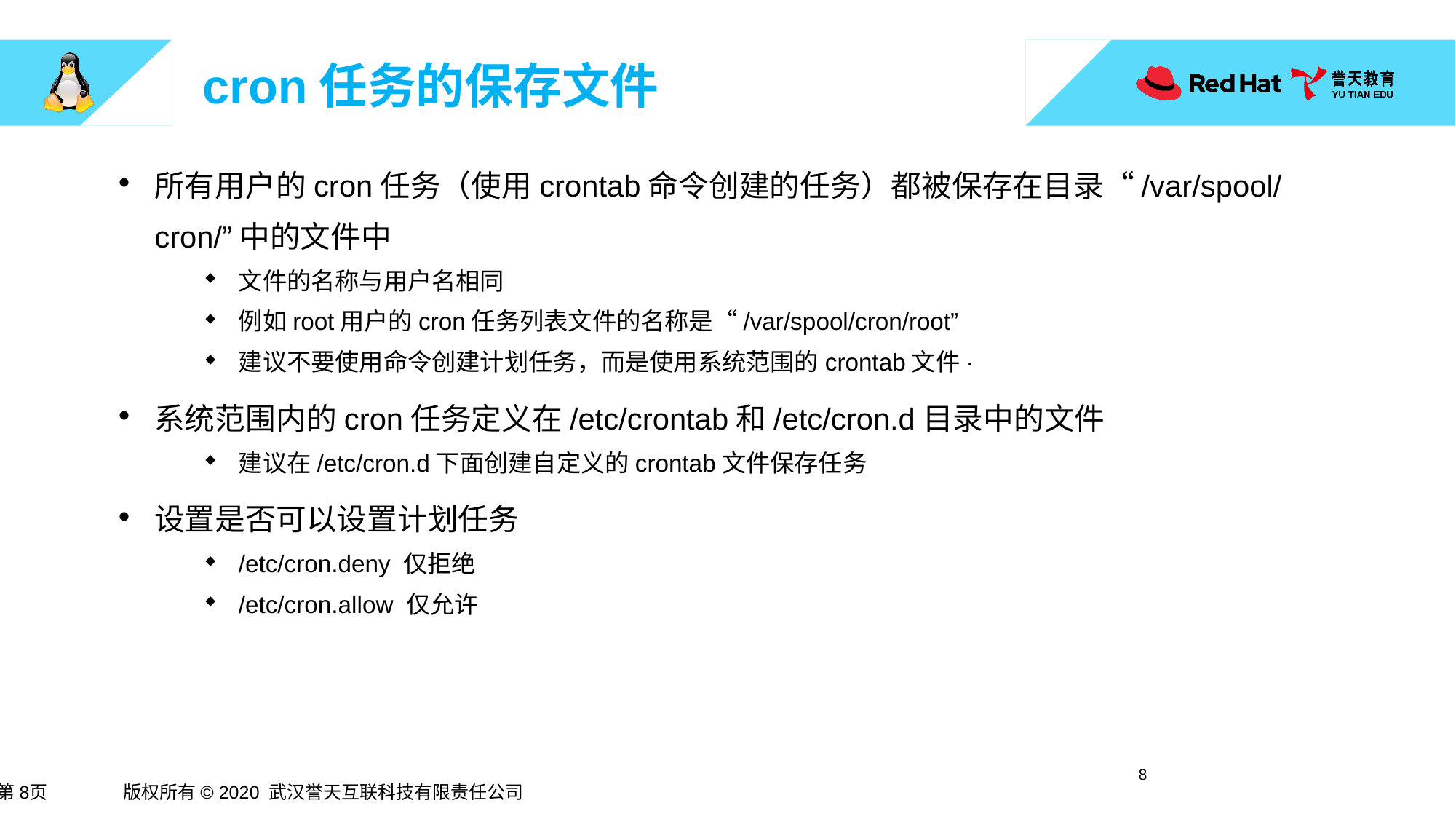

# cron任务的保存文件
所有用户的cron任务（使用crontab命令创建的任务）都被保存在目录“/var/spool/cron/”中的文件中
文件的名称与用户名相同
例如root用户的cron任务列表文件的名称是“/var/spool/cron/root”
建议不要使用命令创建计划任务，而是使用系统范围的crontab文件·
系统范围内的cron任务定义在/etc/crontab和/etc/cron.d目录中的文件
建议在/etc/cron.d下面创建自定义的crontab文件保存任务
设置是否可以设置计划任务
/etc/cron.deny 仅拒绝
/etc/cron.allow 仅允许
8